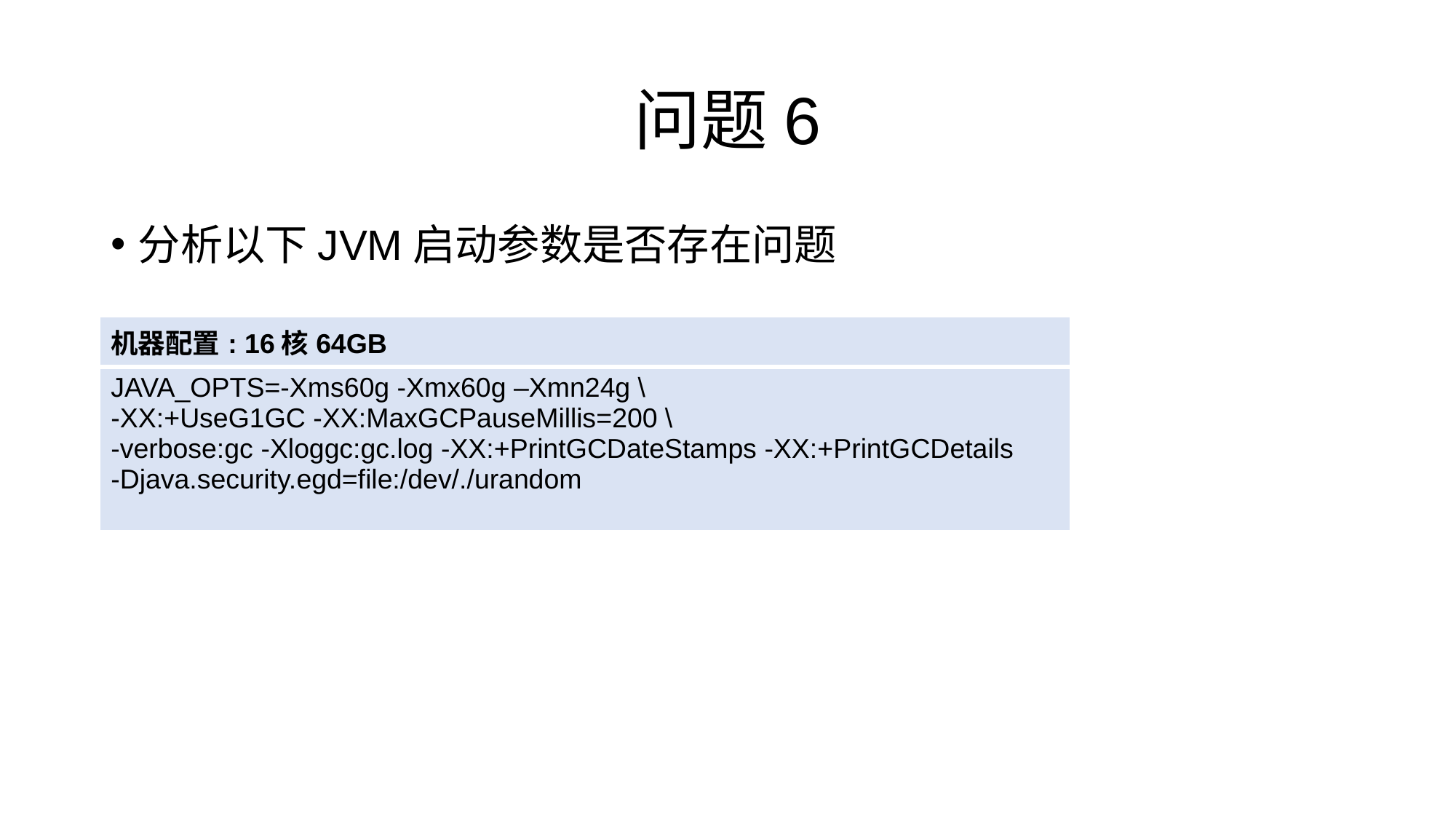

# 问题6
分析以下JVM启动参数是否存在问题
| 机器配置: 16核64GB |
| --- |
| JAVA\_OPTS=-Xms60g -Xmx60g –Xmn24g \ -XX:+UseG1GC -XX:MaxGCPauseMillis=200 \ -verbose:gc -Xloggc:gc.log -XX:+PrintGCDateStamps -XX:+PrintGCDetails -Djava.security.egd=file:/dev/./urandom |